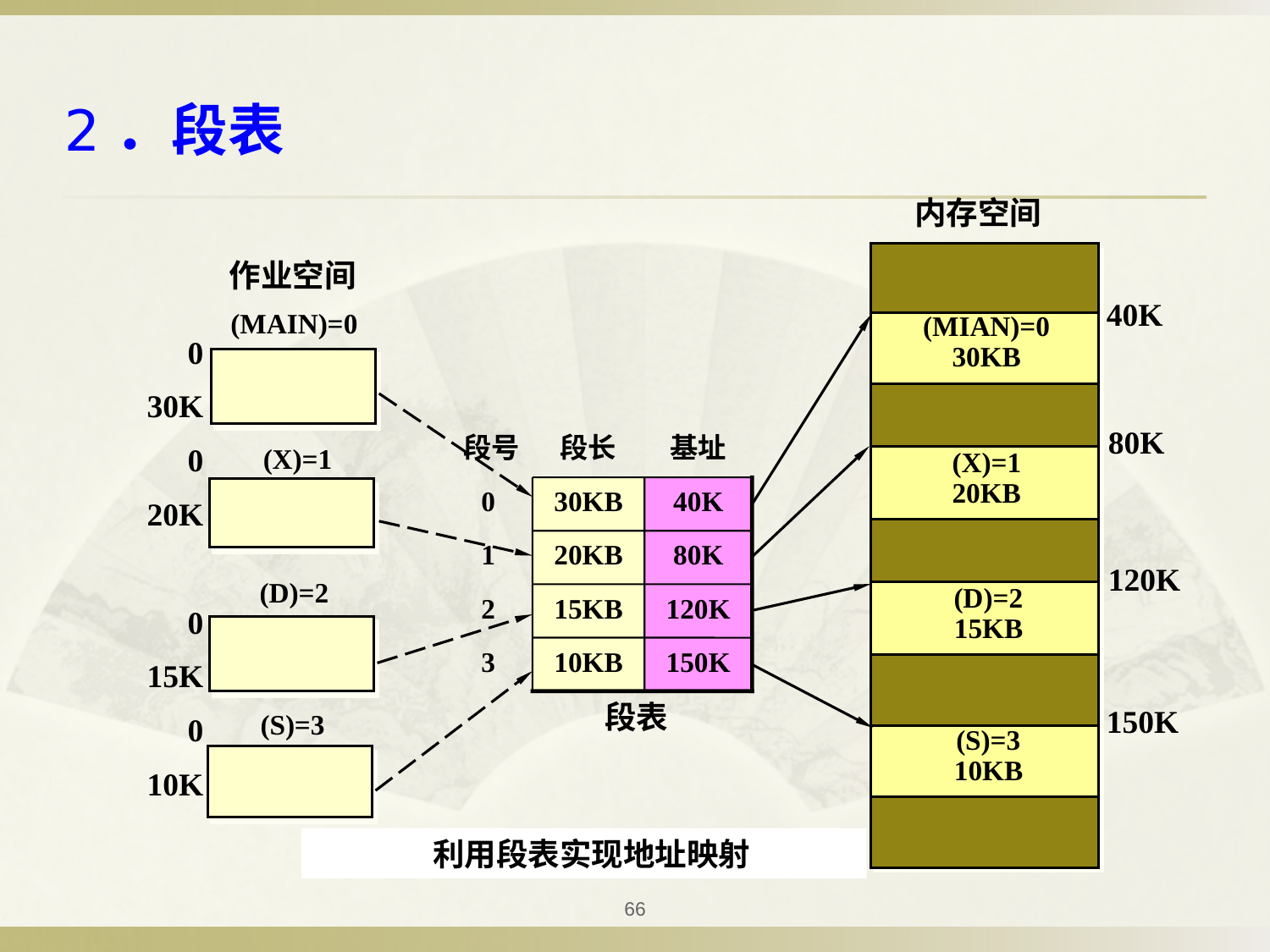

2．段表
内存空间

作业空间
40K
(MAIN)=0
(MIAN)=0
30KB

0
30K
0
20K

0
15K
0
10K

80K
段号
段长
基址
(X)=1

(X)=1
20KB
0
30KB

40K

1
20KB

80K
120K
(D)=2

(D)=2
15KB
2
15KB

120K

3
10KB

150K

段表
150K
(S)=3
(S)=3
10KB

 利用段表实现地址映射
66